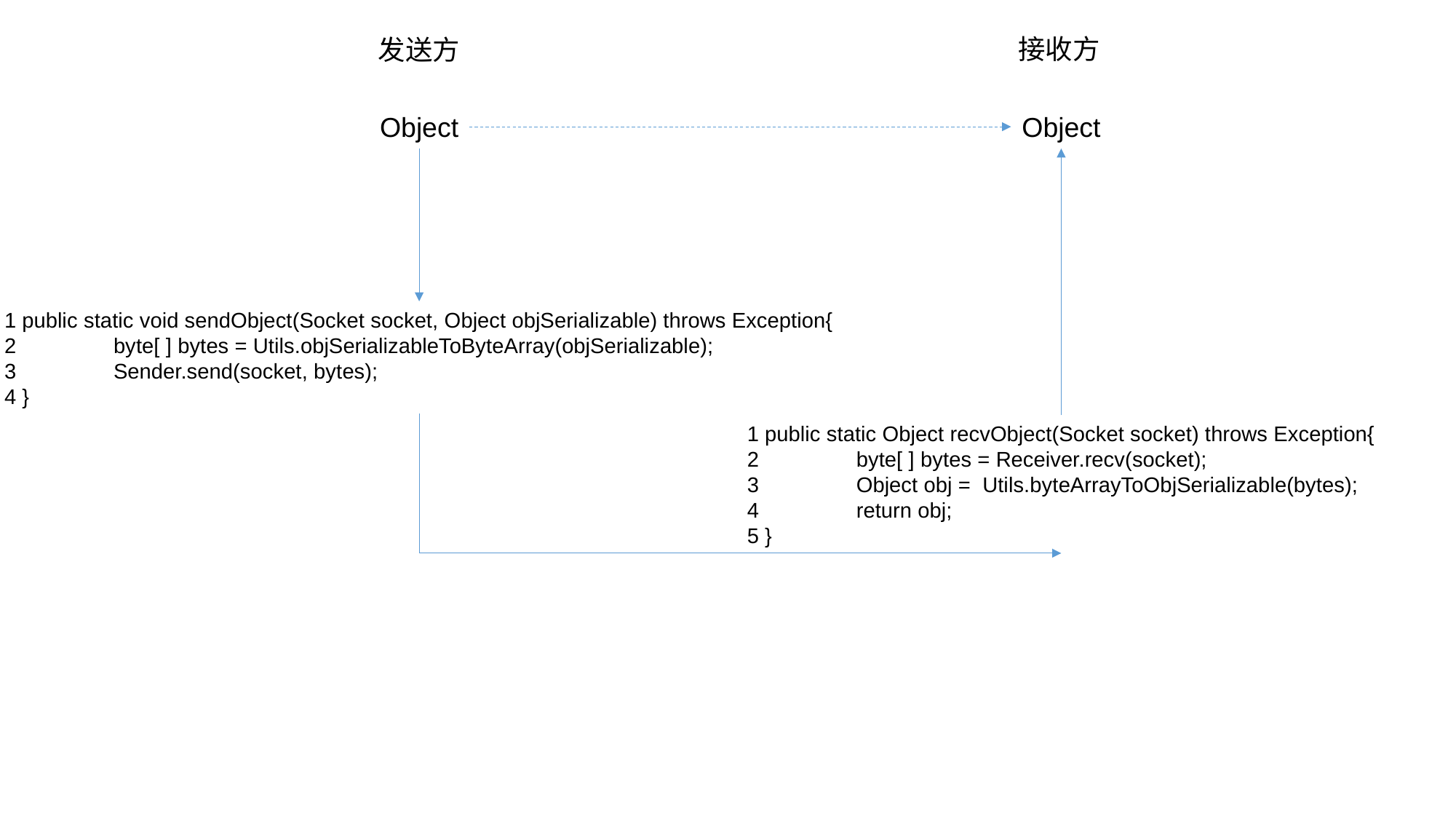

接收方
发送方
Object
Object
1 public static void sendObject(Socket socket, Object objSerializable) throws Exception{
2 	byte[ ] bytes = Utils.objSerializableToByteArray(objSerializable);
3 	Sender.send(socket, bytes);
4 }
1 public static Object recvObject(Socket socket) throws Exception{
2 	byte[ ] bytes = Receiver.recv(socket);
3 	Object obj =  Utils.byteArrayToObjSerializable(bytes);
4 	return obj;
5 }